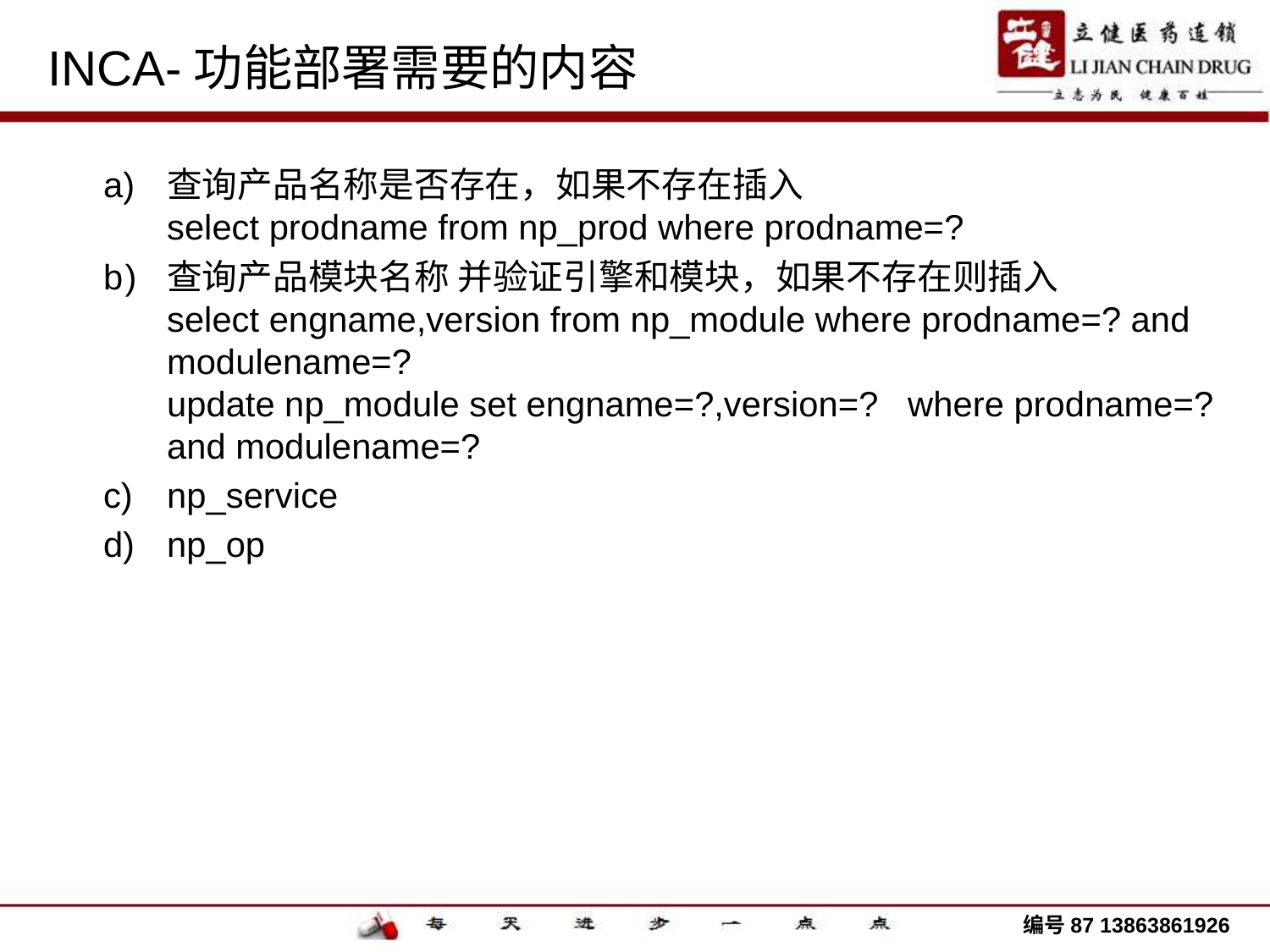

# INCA-功能部署需要的内容
查询产品名称是否存在，如果不存在插入
select prodname from np_prod where prodname=?
查询产品模块名称 并验证引擎和模块，如果不存在则插入
select engname,version from np_module where prodname=? and modulename=?
update np_module set engname=?,version=?   where prodname=? and modulename=?
np_service
np_op